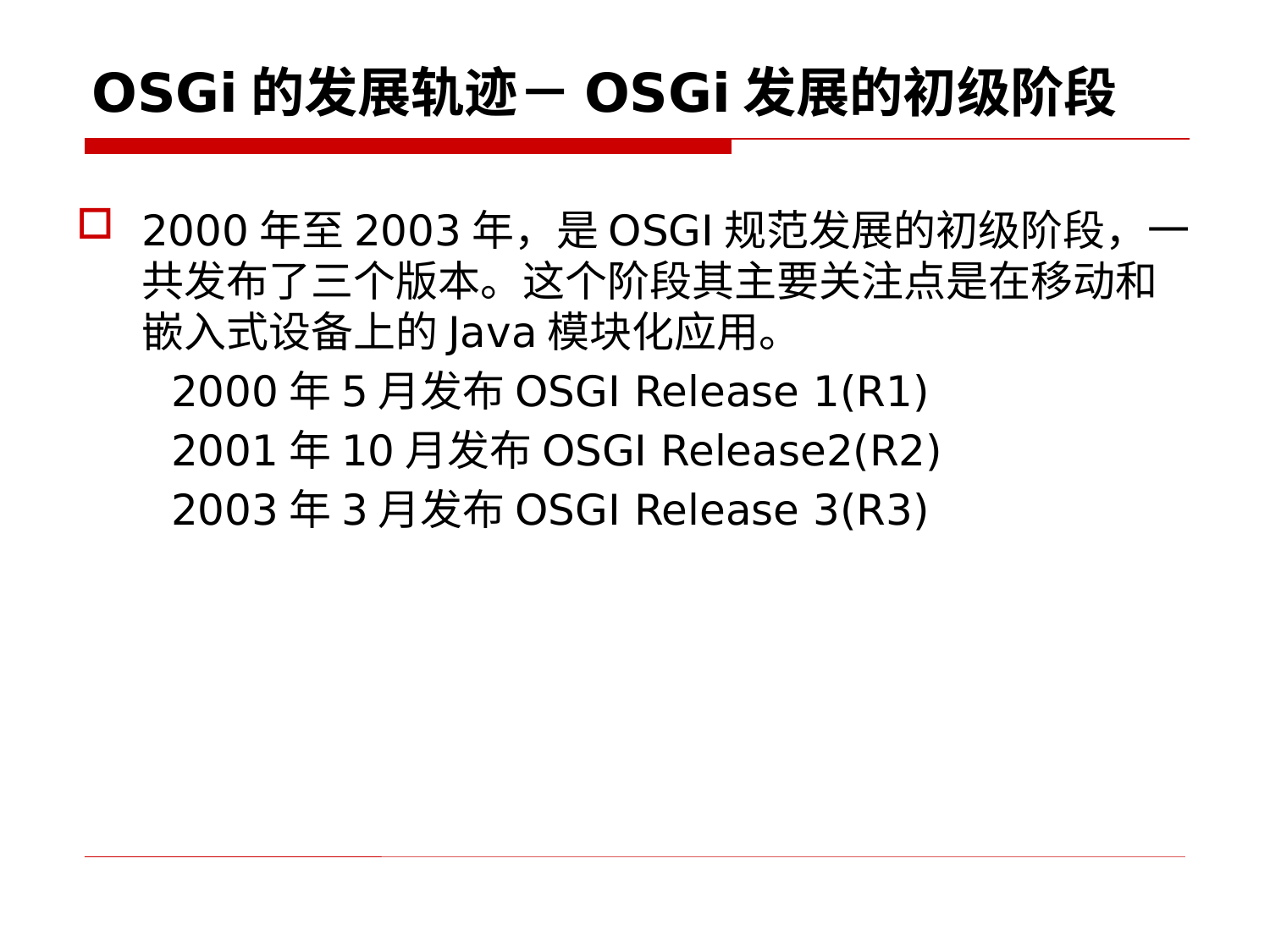

# OSGi的发展轨迹－OSGi发展的初级阶段
2000年至2003年，是OSGI规范发展的初级阶段，一共发布了三个版本。这个阶段其主要关注点是在移动和嵌入式设备上的Java模块化应用。
       2000年5月发布OSGI Release 1(R1)
       2001年10月发布OSGI Release2(R2)
       2003年3月发布OSGI Release 3(R3)